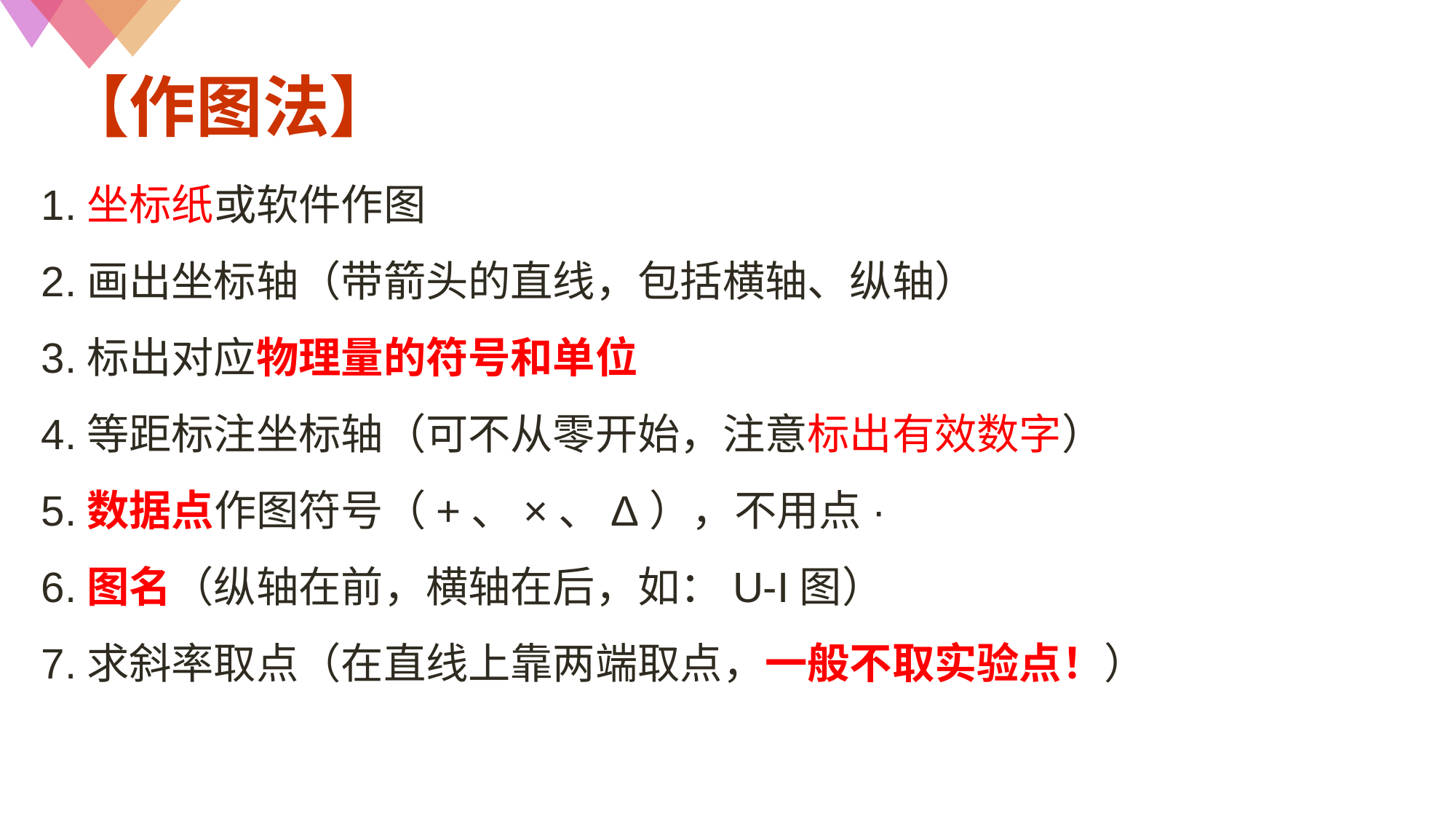

【作图法】
1.坐标纸或软件作图
2.画出坐标轴（带箭头的直线，包括横轴、纵轴）
3.标出对应物理量的符号和单位
4.等距标注坐标轴（可不从零开始，注意标出有效数字）
5.数据点作图符号（+、×、Δ），不用点·
6.图名（纵轴在前，横轴在后，如：U-I图）
7.求斜率取点（在直线上靠两端取点，一般不取实验点！）